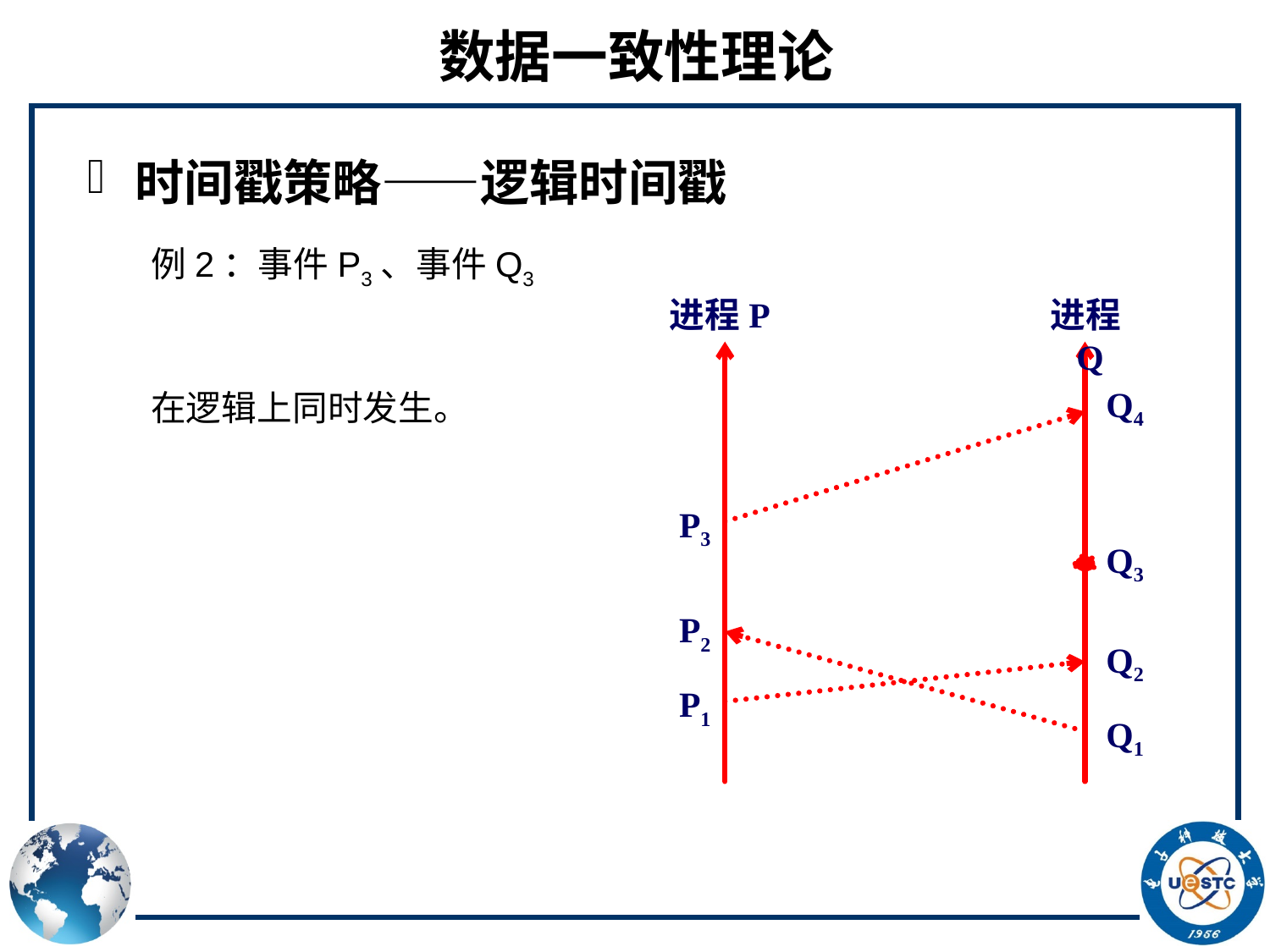

# 数据一致性理论
时间戳策略——逻辑时间戳
例2：事件P3、事件Q3
进程P
进程Q

在逻辑上同时发生。
Q4
P3
Q3

P2
Q2
P1
Q1